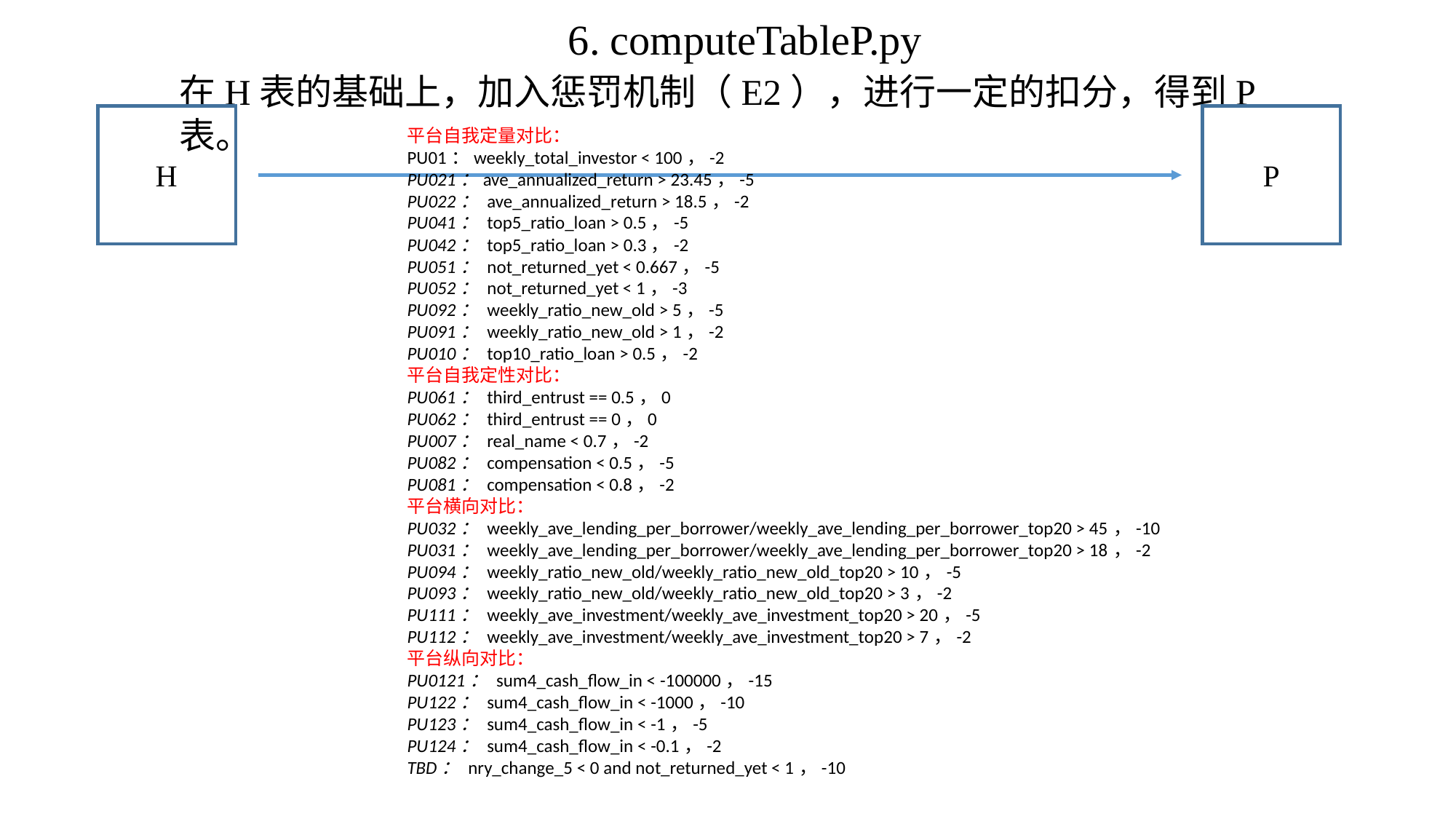

6. computeTableP.py
在H表的基础上，加入惩罚机制（E2），进行一定的扣分，得到P表。

H

P
平台自我定量对比：
PU01：weekly_total_investor < 100，-2
PU021：ave_annualized_return > 23.45，-5
PU022： ave_annualized_return > 18.5，-2
PU041： top5_ratio_loan > 0.5，-5
PU042： top5_ratio_loan > 0.3，-2
PU051： not_returned_yet < 0.667，-5
PU052： not_returned_yet < 1，-3
PU092： weekly_ratio_new_old > 5，-5
PU091： weekly_ratio_new_old > 1，-2
PU010： top10_ratio_loan > 0.5，-2
平台自我定性对比：
PU061： third_entrust == 0.5，0
PU062： third_entrust == 0，0
PU007： real_name < 0.7，-2
PU082： compensation < 0.5，-5
PU081： compensation < 0.8，-2
平台横向对比：
PU032： weekly_ave_lending_per_borrower/weekly_ave_lending_per_borrower_top20 > 45，-10
PU031： weekly_ave_lending_per_borrower/weekly_ave_lending_per_borrower_top20 > 18，-2
PU094： weekly_ratio_new_old/weekly_ratio_new_old_top20 > 10，-5
PU093： weekly_ratio_new_old/weekly_ratio_new_old_top20 > 3，-2
PU111： weekly_ave_investment/weekly_ave_investment_top20 > 20，-5
PU112： weekly_ave_investment/weekly_ave_investment_top20 > 7，-2
平台纵向对比：
PU0121： sum4_cash_flow_in < -100000，-15
PU122： sum4_cash_flow_in < -1000，-10
PU123： sum4_cash_flow_in < -1，-5
PU124： sum4_cash_flow_in < -0.1，-2
TBD： nry_change_5 < 0 and not_returned_yet < 1，-10